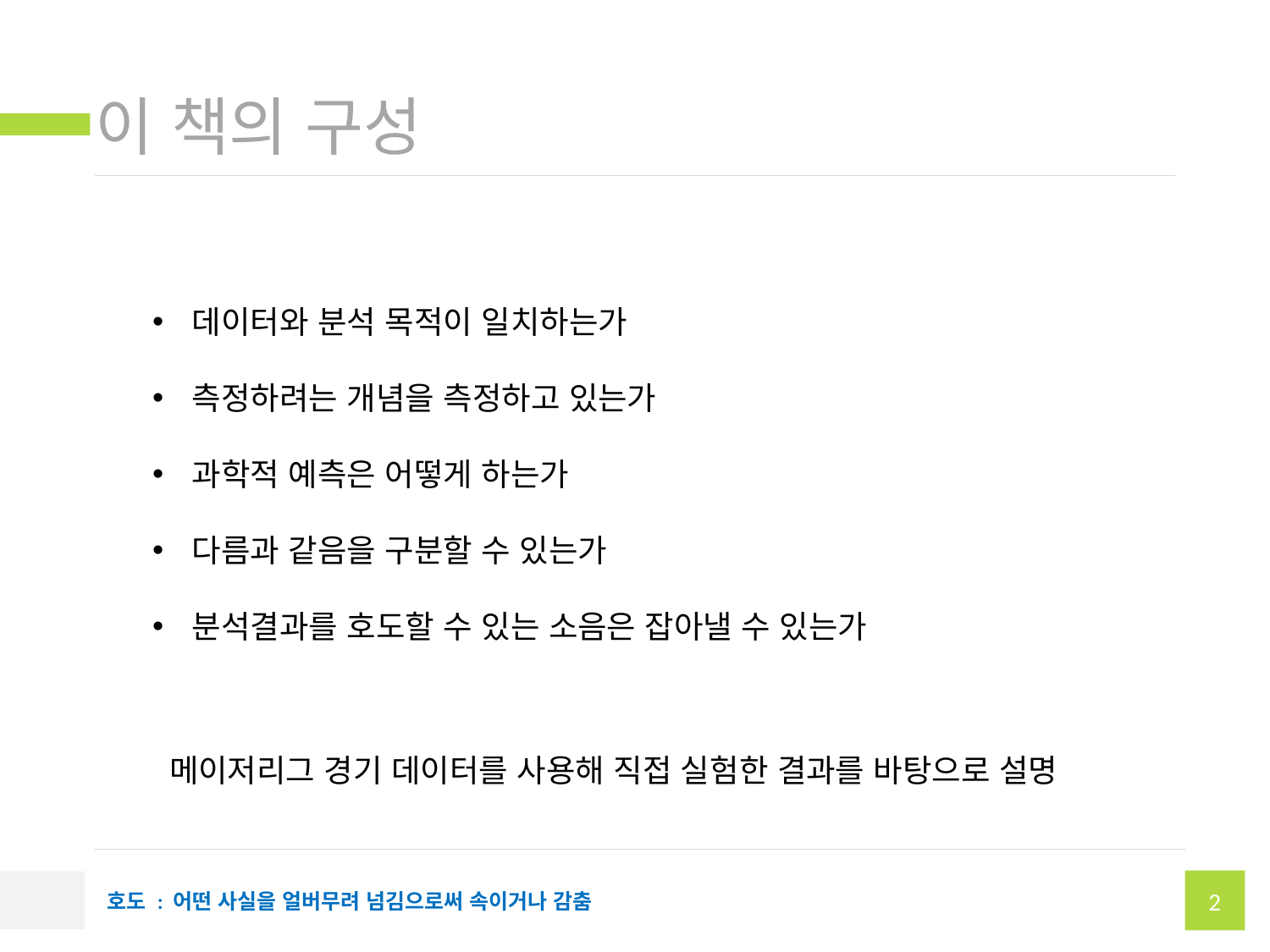

# 이 책의 구성
데이터와 분석 목적이 일치하는가

측정하려는 개념을 측정하고 있는가

과학적 예측은 어떻게 하는가

다름과 같음을 구분할 수 있는가

분석결과를 호도할 수 있는 소음은 잡아낼 수 있는가
메이저리그 경기 데이터를 사용해 직접 실험한 결과를 바탕으로 설명
호도 : 어떤 사실을 얼버무려 넘김으로써 속이거나 감춤